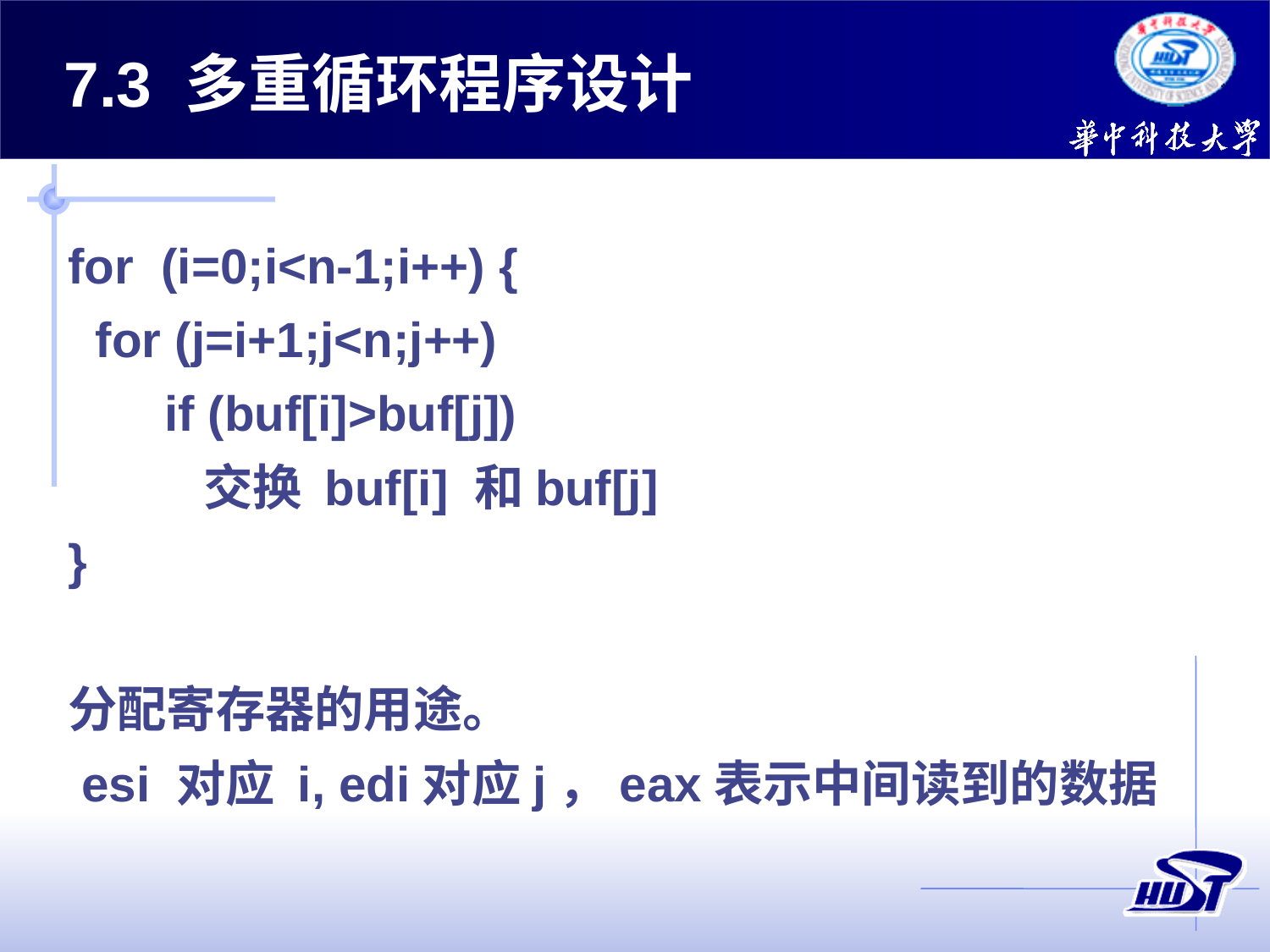

7.3 多重循环程序设计
for  (i=0;i<n-1;i++) {
  for (j=i+1;j<n;j++)
       if (buf[i]>buf[j])
           交换 buf[i] 和buf[j]
}

分配寄存器的用途。
 esi 对应 i, edi对应j，eax表示中间读到的数据